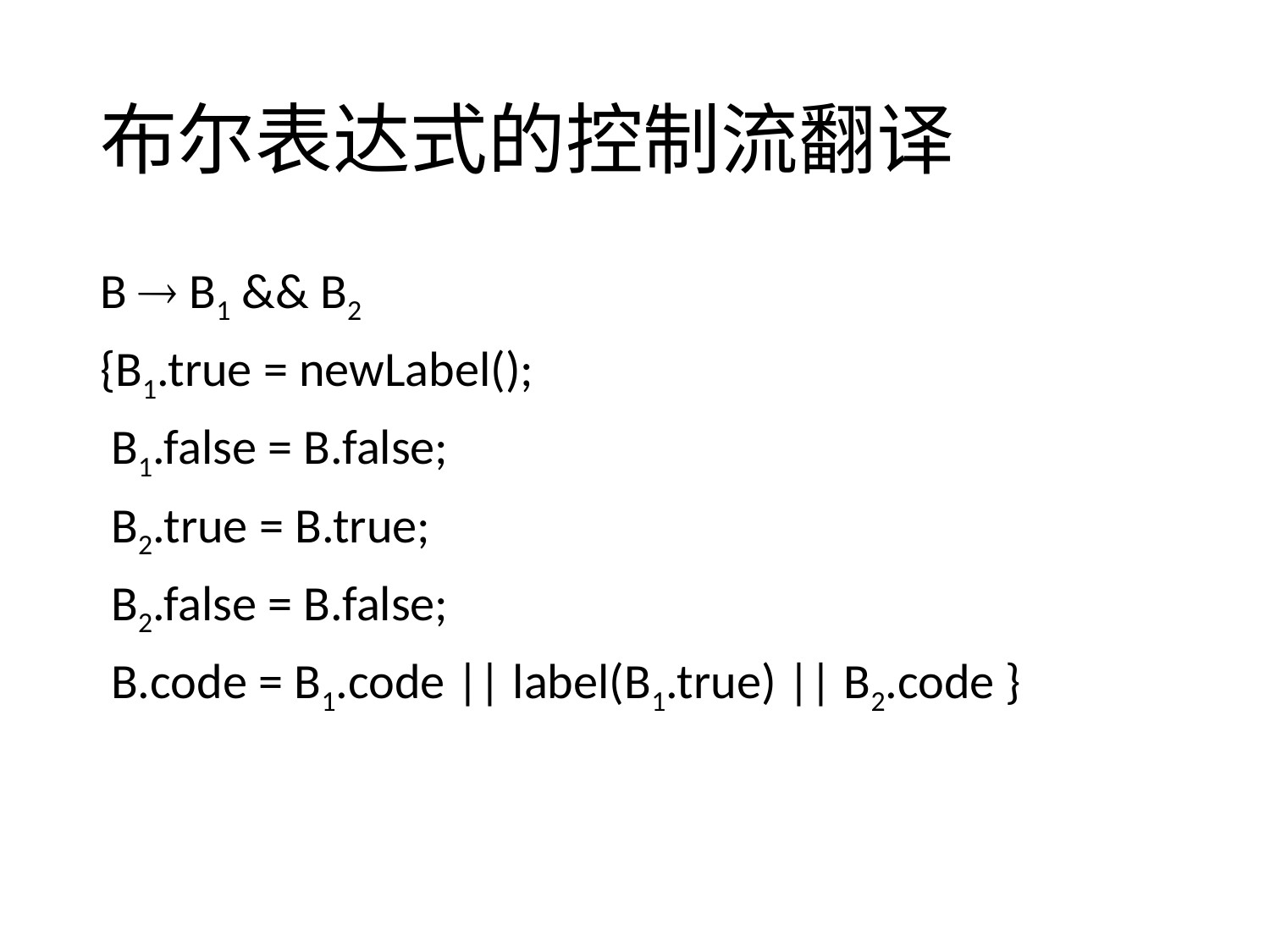

# 布尔表达式的控制流翻译
B → B1 && B2
{B1.true = newLabel();
 B1.false = B.false;
 B2.true = B.true;
 B2.false = B.false;
 B.code = B1.code || label(B1.true) || B2.code }